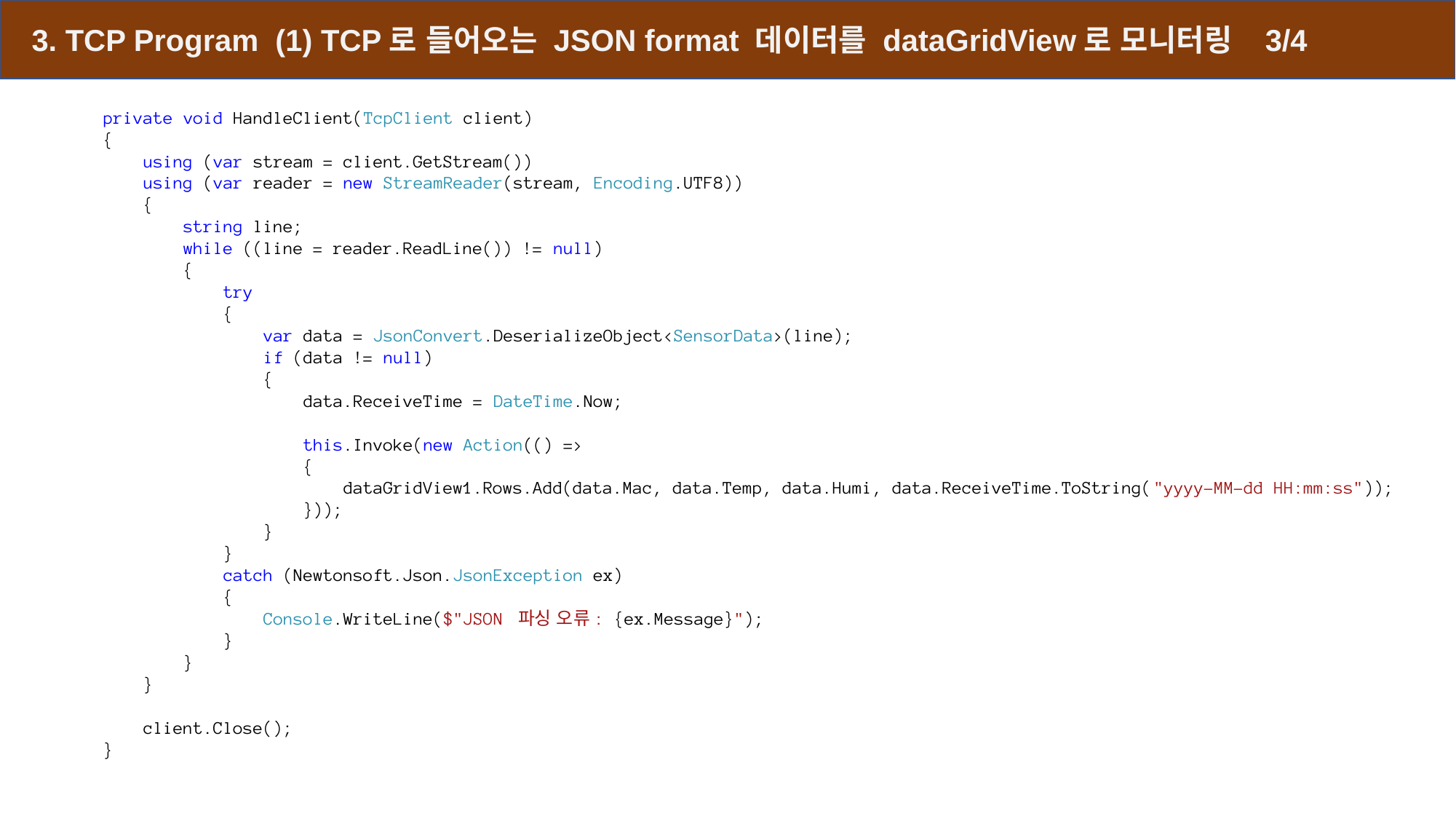

3. TCP Program  (1) TCP로 들어오는 JSON format 데이터를 dataGridView로 모니터링   3/4

        private void HandleClient(TcpClient client)
        {
            using (var stream = client.GetStream())
            using (var reader = new StreamReader(stream, Encoding.UTF8))
            {
                string line;
                while ((line = reader.ReadLine()) != null)
                {
                    try
                    {
                        var data = JsonConvert.DeserializeObject<SensorData>(line);
                        if (data != null)
                        {
                            data.ReceiveTime = DateTime.Now;

                            this.Invoke(new Action(() =>
                            {
                                dataGridView1.Rows.Add(data.Mac, data.Temp, data.Humi, data.ReceiveTime.ToString("yyyy-MM-dd HH:mm:ss"));
                            }));
                        }
                    }
                    catch (Newtonsoft.Json.JsonException ex)
                    {
                        Console.WriteLine($"JSON 파싱 오류: {ex.Message}");
                    }
                }
            }

            client.Close();
        }